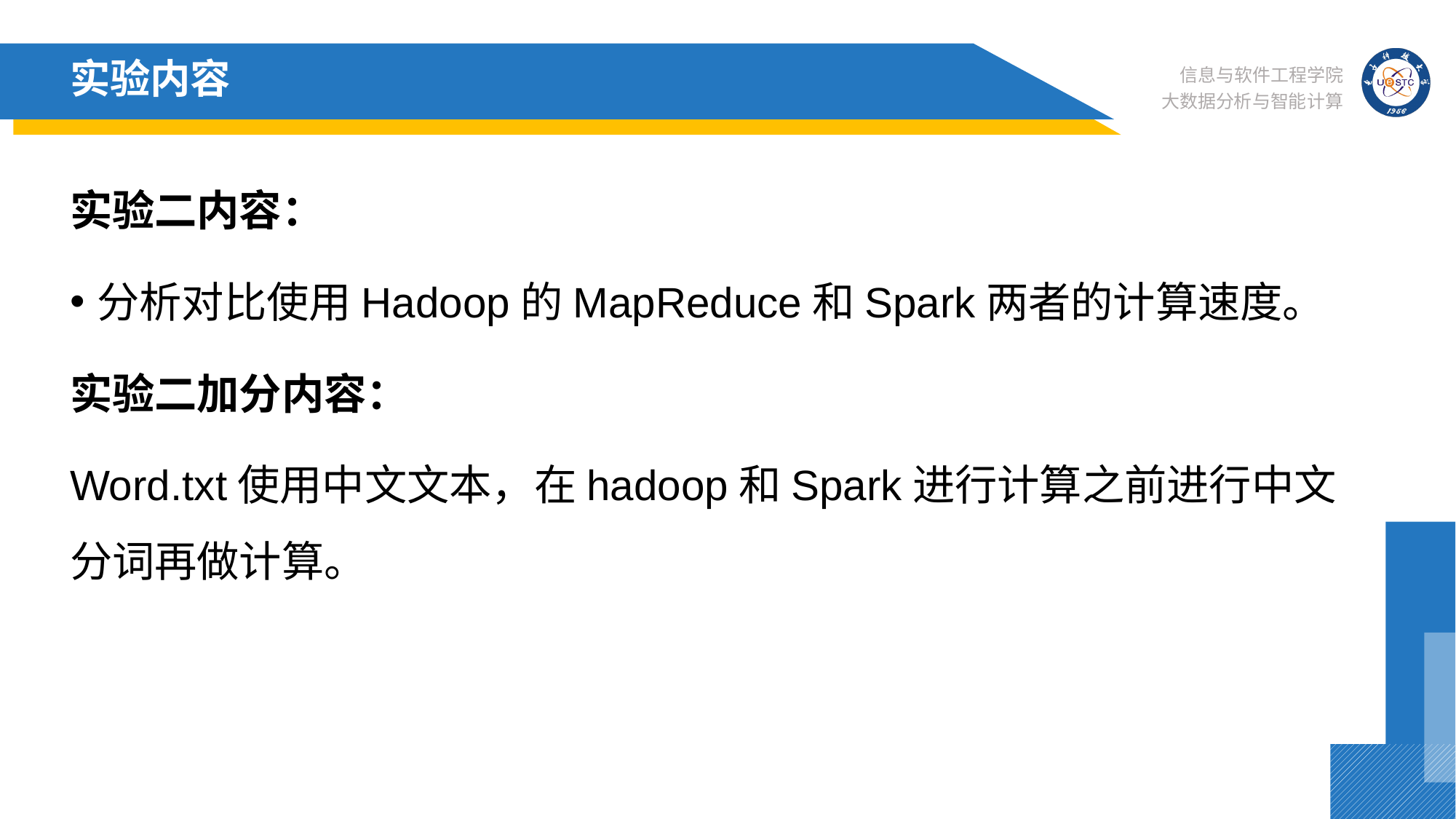

# 实验内容
实验二内容：
分析对比使用Hadoop的MapReduce和Spark两者的计算速度。
实验二加分内容：
Word.txt使用中文文本，在hadoop和Spark进行计算之前进行中文分词再做计算。